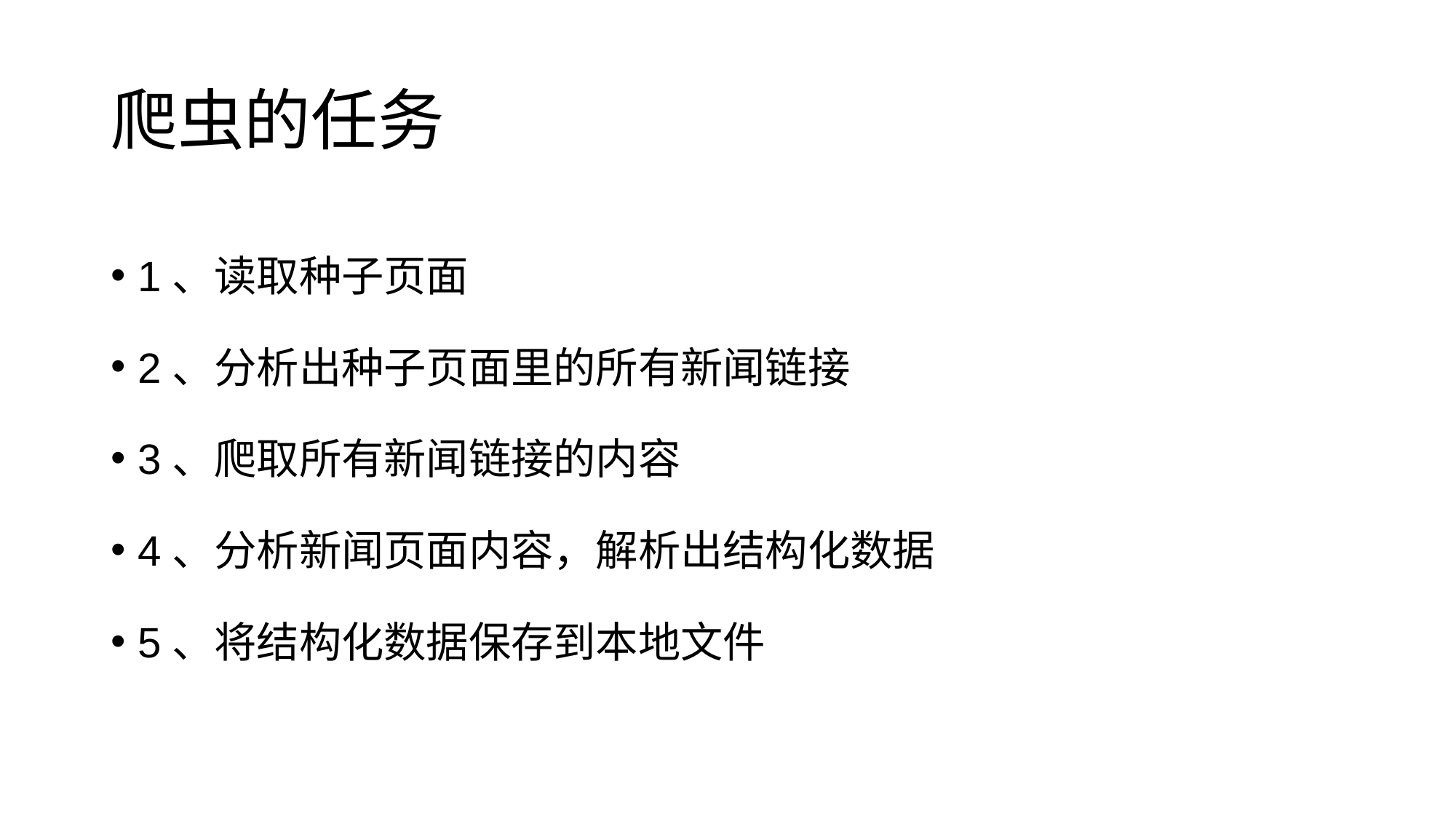

# 爬虫的任务
1、读取种子页面
2、分析出种子页面里的所有新闻链接
3、爬取所有新闻链接的内容
4、分析新闻页面内容，解析出结构化数据
5、将结构化数据保存到本地文件